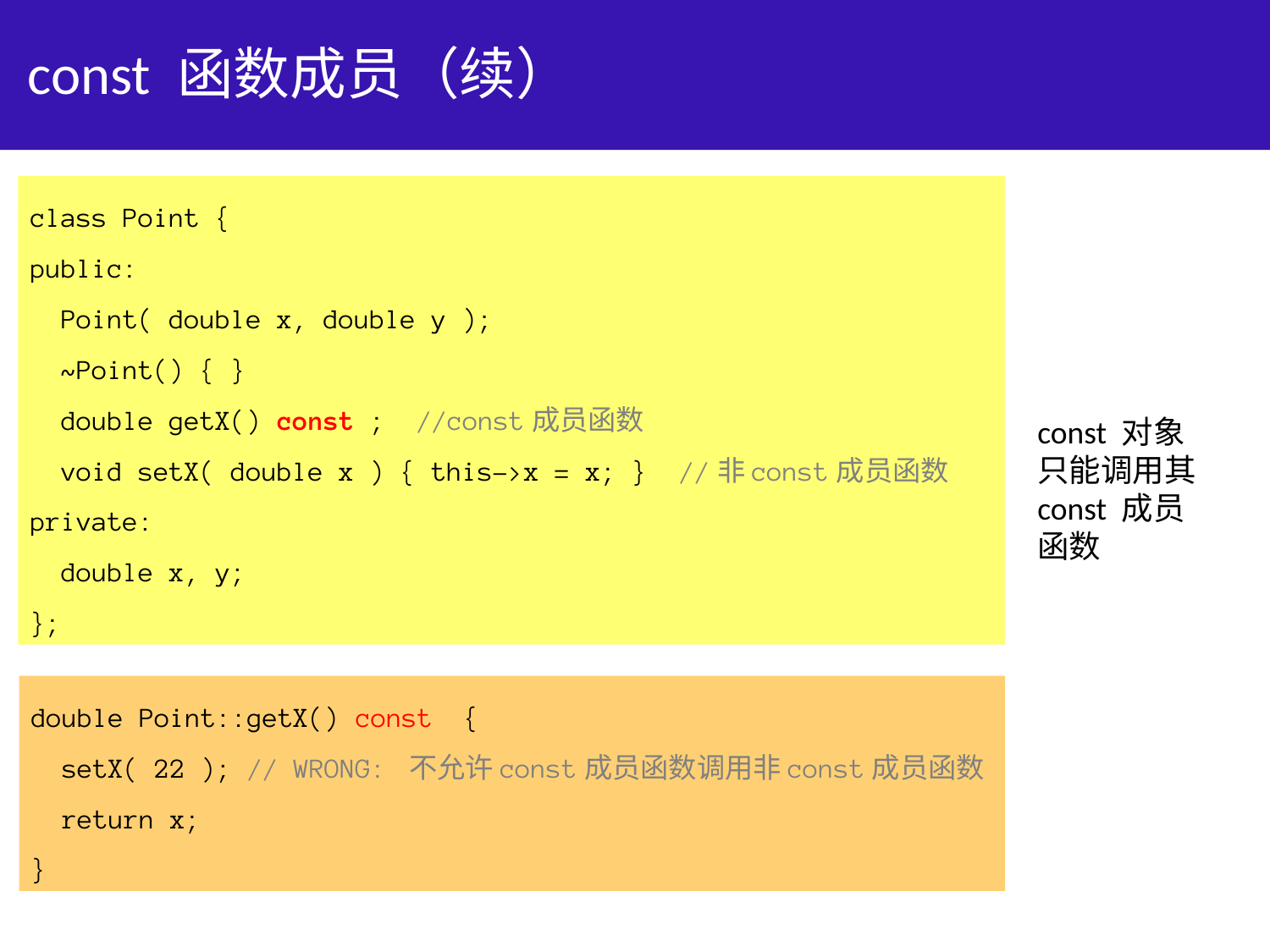

# const 函数成员（续）
class Point {
public:
  Point( double x, double y );
  ~Point() { }
  double getX() const ;  //const成员函数
  void setX( double x ) { this->x = x; }  //非const成员函数
private:
  double x, y;
};
const 对象只能调用其 const 成员函数
double Point::getX() const  {
  setX( 22 ); // WRONG: 不允许const成员函数调用非const成员函数
  return x;
}
33